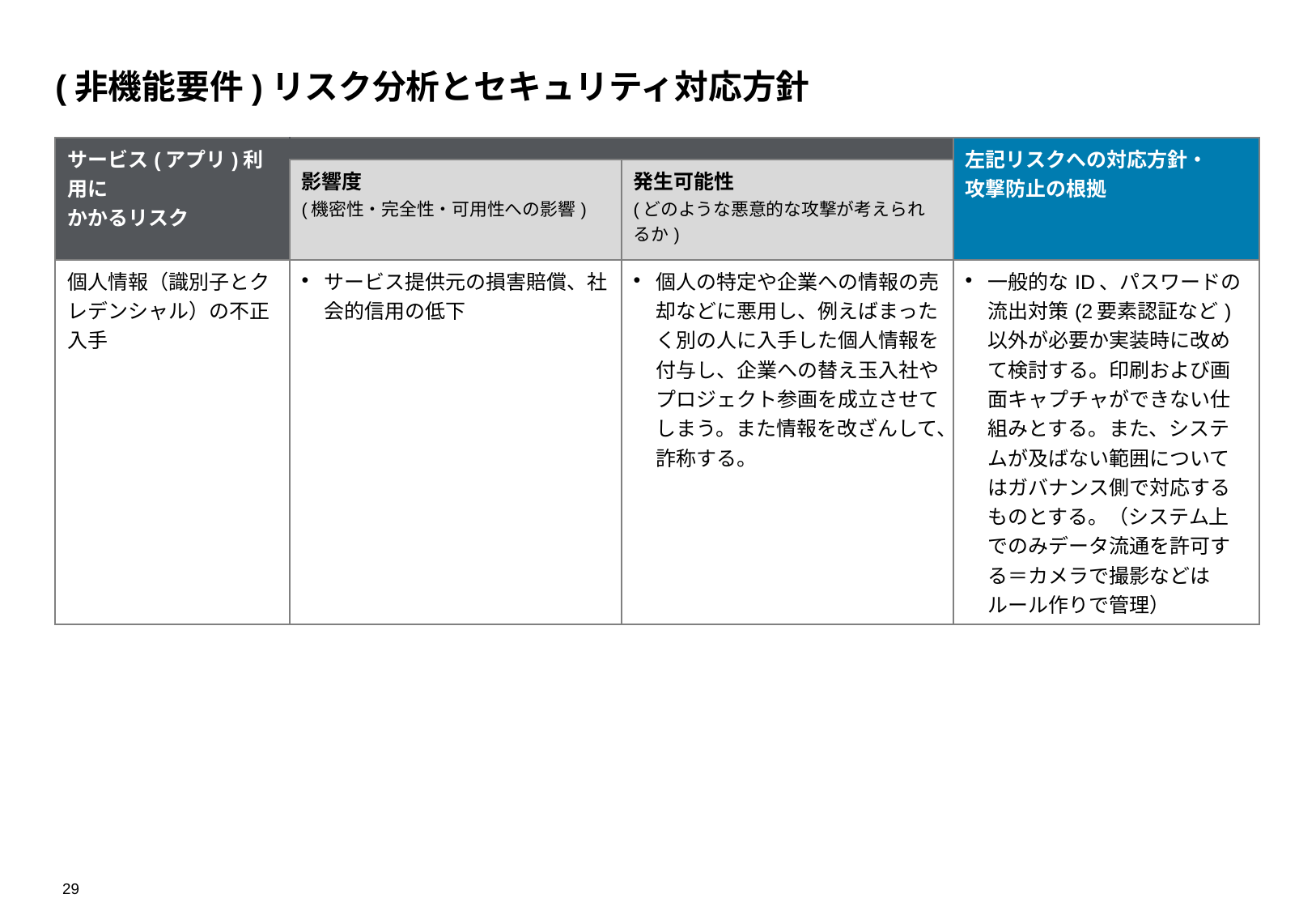

# (非機能要件)リスク分析とセキュリティ対応方針
| サービス(アプリ)利用に かかるリスク |  |  | 左記リスクへの対応方針・ 攻撃防止の根拠 |
| --- | --- | --- | --- |
| アプリ利用に かかるリスク | 影響度 (機密性・完全性・可用性への影響) | 発生可能性 (どのような悪意的な攻撃が考えられるか) | 左記リスクへの対応方針・ 攻撃防止の根拠 |
| 個人情報（識別子とクレデンシャル）の不正入手 | サービス提供元の損害賠償、社会的信用の低下 | 個人の特定や企業への情報の売却などに悪用し、例えばまったく別の人に入手した個人情報を付与し、企業への替え玉入社やプロジェクト参画を成立させてしまう。また情報を改ざんして、詐称する。 | 一般的なID、パスワードの流出対策(2要素認証など)以外が必要か実装時に改めて検討する。印刷および画面キャプチャができない仕組みとする。また、システムが及ばない範囲についてはガバナンス側で対応するものとする。（システム上でのみデータ流通を許可する＝カメラで撮影などはルール作りで管理） |
29